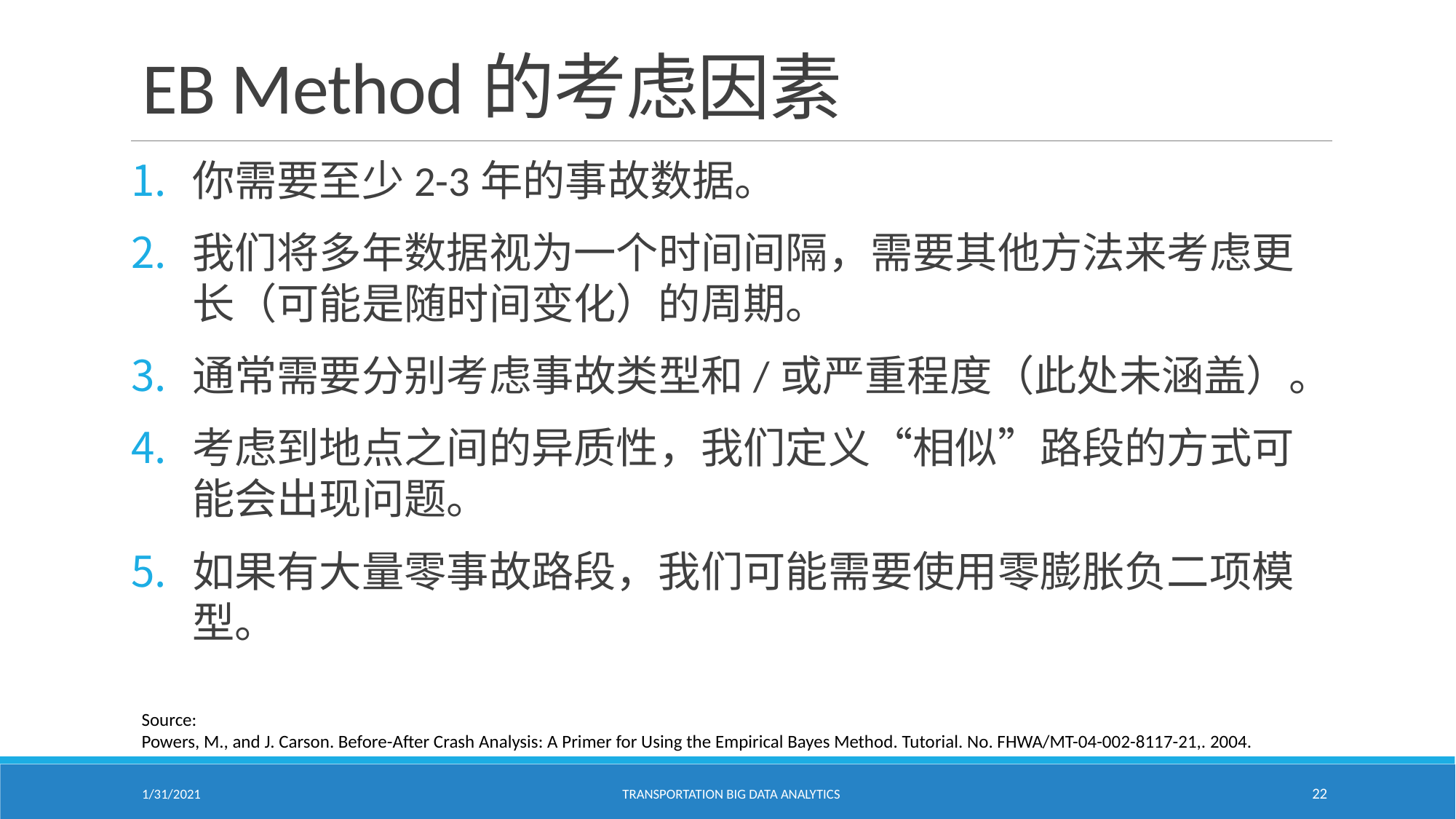

# EB Method的考虑因素
你需要至少2-3年的事故数据。
我们将多年数据视为一个时间间隔，需要其他方法来考虑更长（可能是随时间变化）的周期。
通常需要分别考虑事故类型和/或严重程度（此处未涵盖）。
考虑到地点之间的异质性，我们定义“相似”路段的方式可能会出现问题。
如果有大量零事故路段，我们可能需要使用零膨胀负二项模型。
Source:
Powers, M., and J. Carson. Before-After Crash Analysis: A Primer for Using the Empirical Bayes Method. Tutorial. No. FHWA/MT-04-002-8117-21,. 2004.

1/31/2021
Transportation Big Data Analytics
22